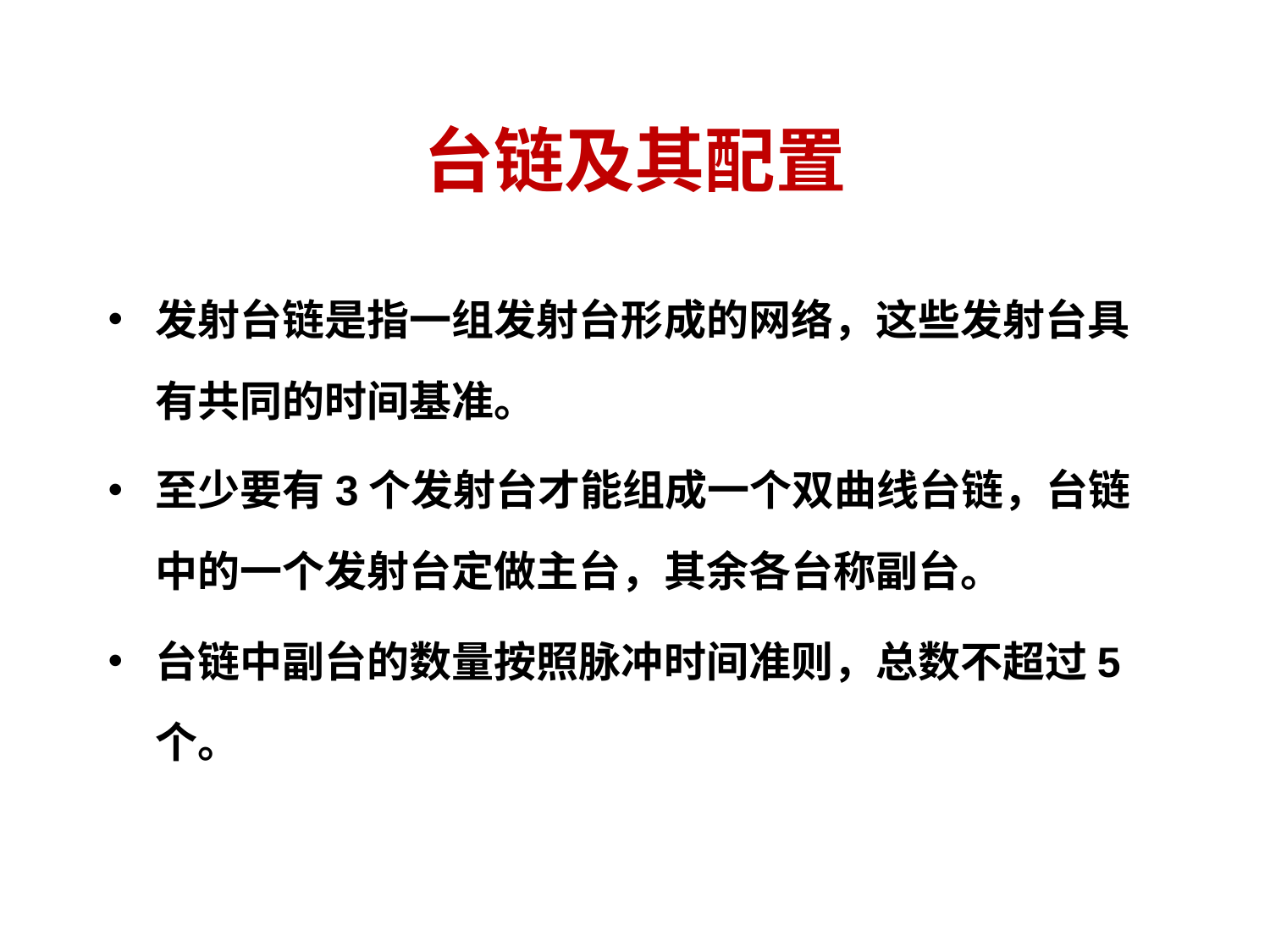

# 台链及其配置
发射台链是指一组发射台形成的网络，这些发射台具有共同的时间基准。
至少要有3个发射台才能组成一个双曲线台链，台链中的一个发射台定做主台，其余各台称副台。
台链中副台的数量按照脉冲时间准则，总数不超过5个。